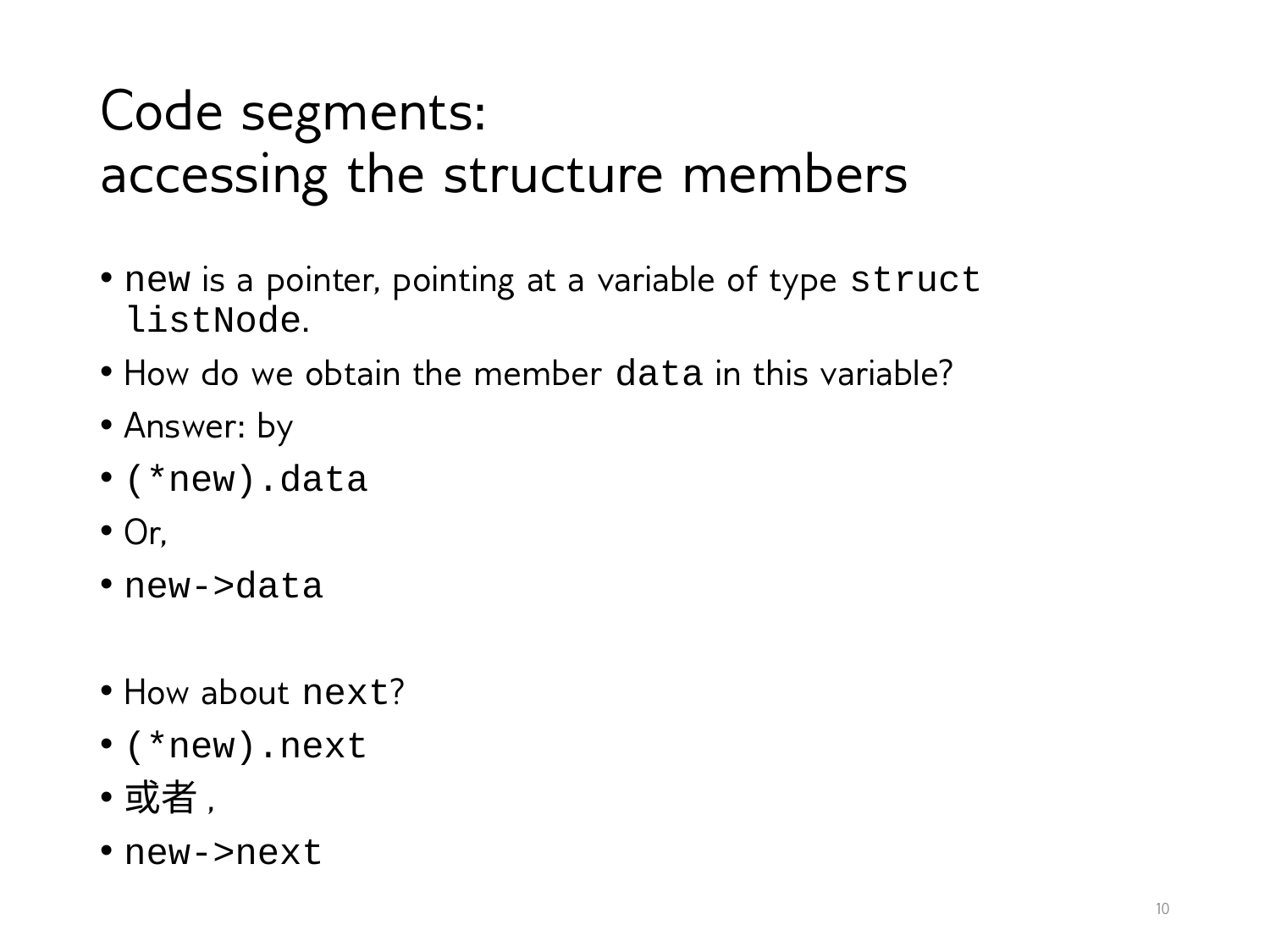

# Code segments: accessing the structure members
new is a pointer, pointing at a variable of type struct listNode.
How do we obtain the member data in this variable?
Answer: by
(*new).data
Or,
new->data

How about next?
(*new).next
或者,
new->next
10